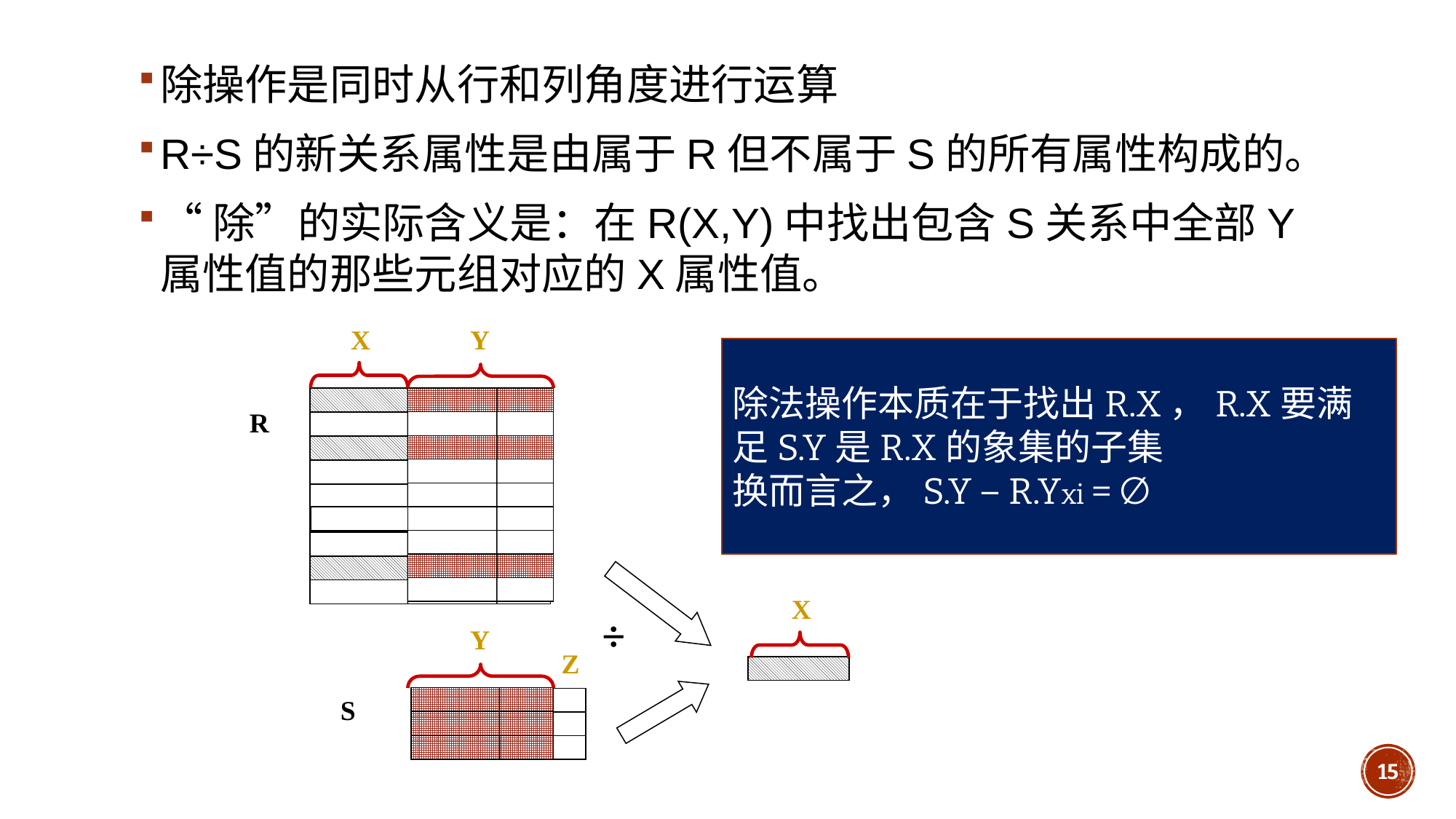

除操作是同时从行和列角度进行运算
R÷S的新关系属性是由属于R但不属于S的所有属性构成的。
“除”的实际含义是：在R(X,Y)中找出包含S关系中全部Y属性值的那些元组对应的X属性值。

X
Y

R

÷
X

Y
Z

S

除法操作本质在于找出R.X，R.X要满足S.Y是R.X的象集的子集
换而言之，S.Y – R.Yxi = ∅
15